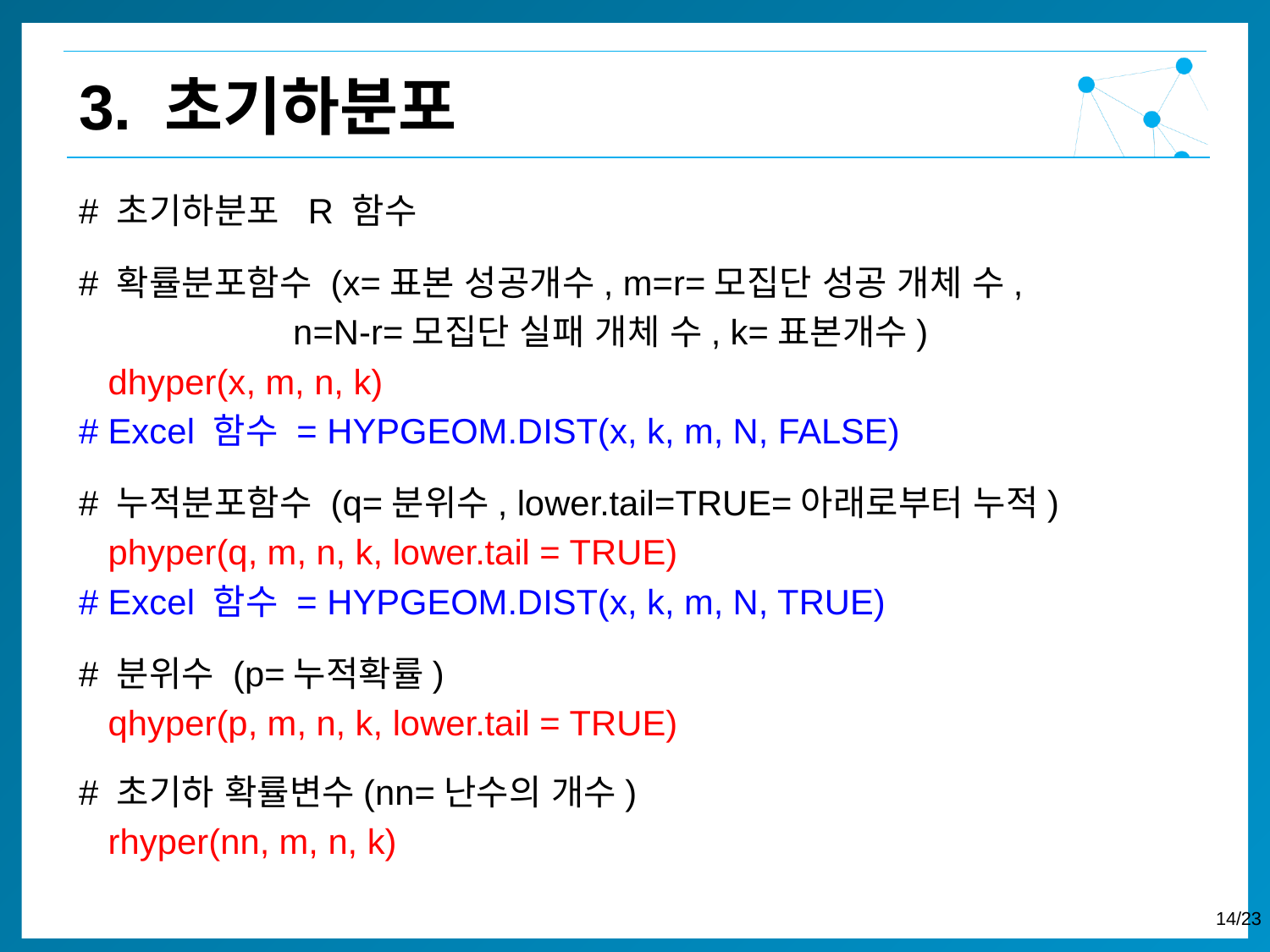

3. 초기하분포
# 초기하분포  R 함수

# 확률분포함수 (x=표본 성공개수, m=r=모집단 성공 개체 수,
                      n=N-r=모집단 실패 개체 수, k=표본개수)
   dhyper(x, m, n, k)
# Excel 함수 = HYPGEOM.DIST(x, k, m, N, FALSE)

# 누적분포함수 (q=분위수, lower.tail=TRUE=아래로부터 누적)
   phyper(q, m, n, k, lower.tail = TRUE)
# Excel 함수 = HYPGEOM.DIST(x, k, m, N, TRUE)

# 분위수 (p=누적확률)
   qhyper(p, m, n, k, lower.tail = TRUE)

# 초기하 확률변수(nn=난수의 개수)
   rhyper(nn, m, n, k)